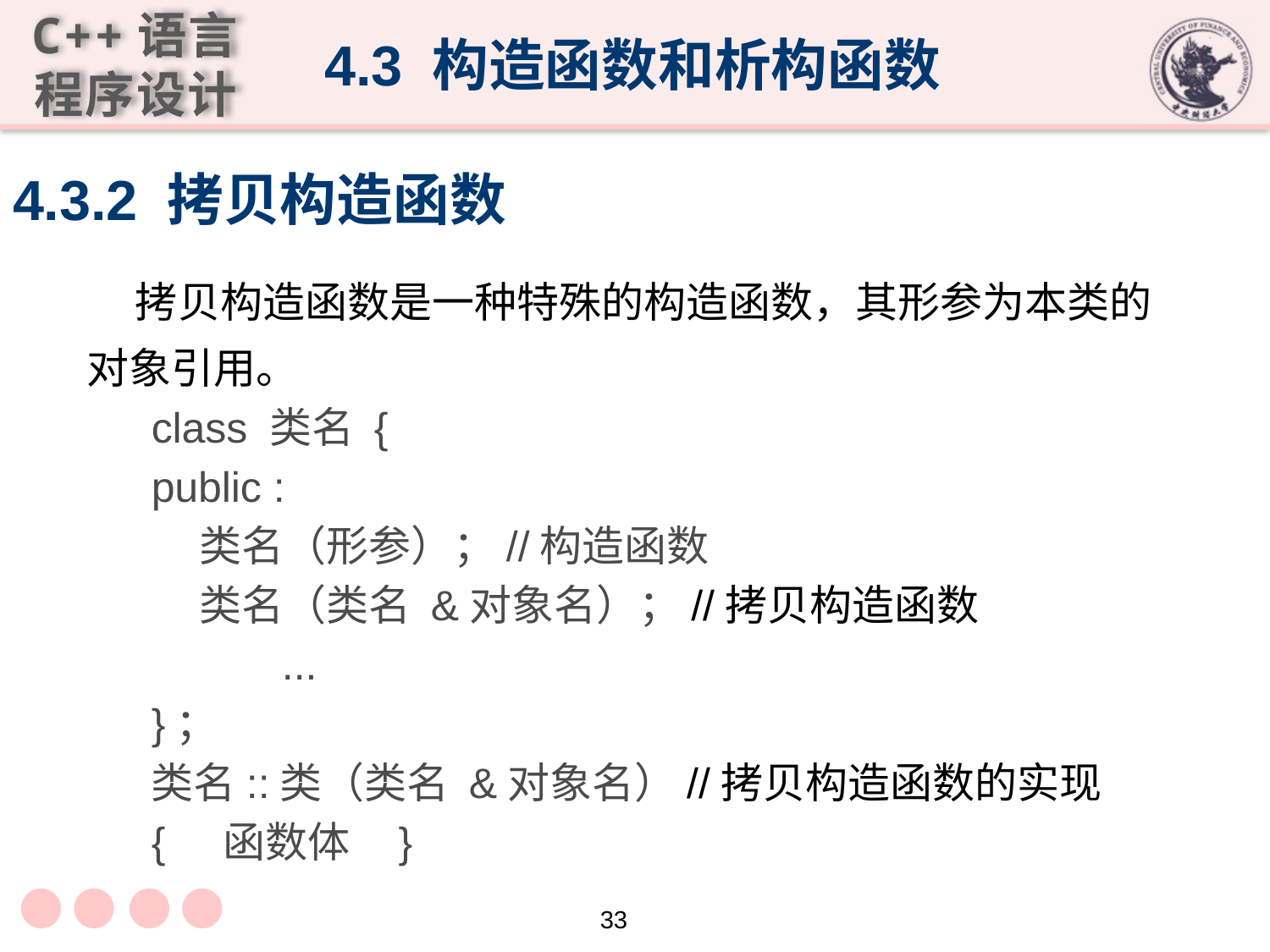

4.3 构造函数和析构函数
# 4.3.2 拷贝构造函数
拷贝构造函数是一种特殊的构造函数，其形参为本类的对象引用。
class 类名 {
public :
    类名（形参）；//构造函数
    类名（类名 &对象名）；//拷贝构造函数
           ...
}；
类名::类（类名 &对象名）//拷贝构造函数的实现
{    函数体    }
33